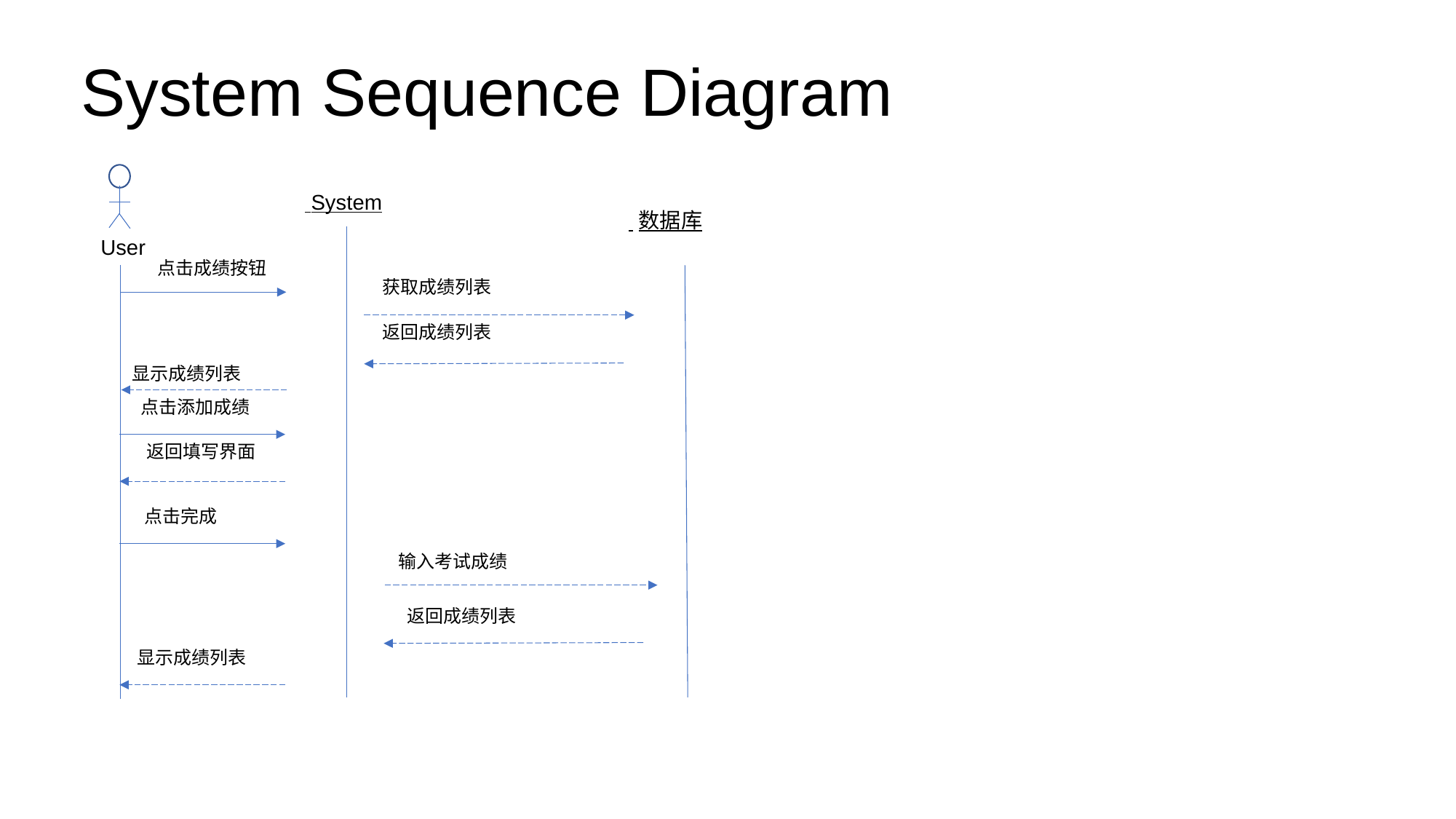

# System Sequence Diagram

 System
 数据库
User
点击成绩按钮
获取成绩列表
返回成绩列表
显示成绩列表
点击添加成绩
返回填写界面
点击完成
输入考试成绩
返回成绩列表
显示成绩列表